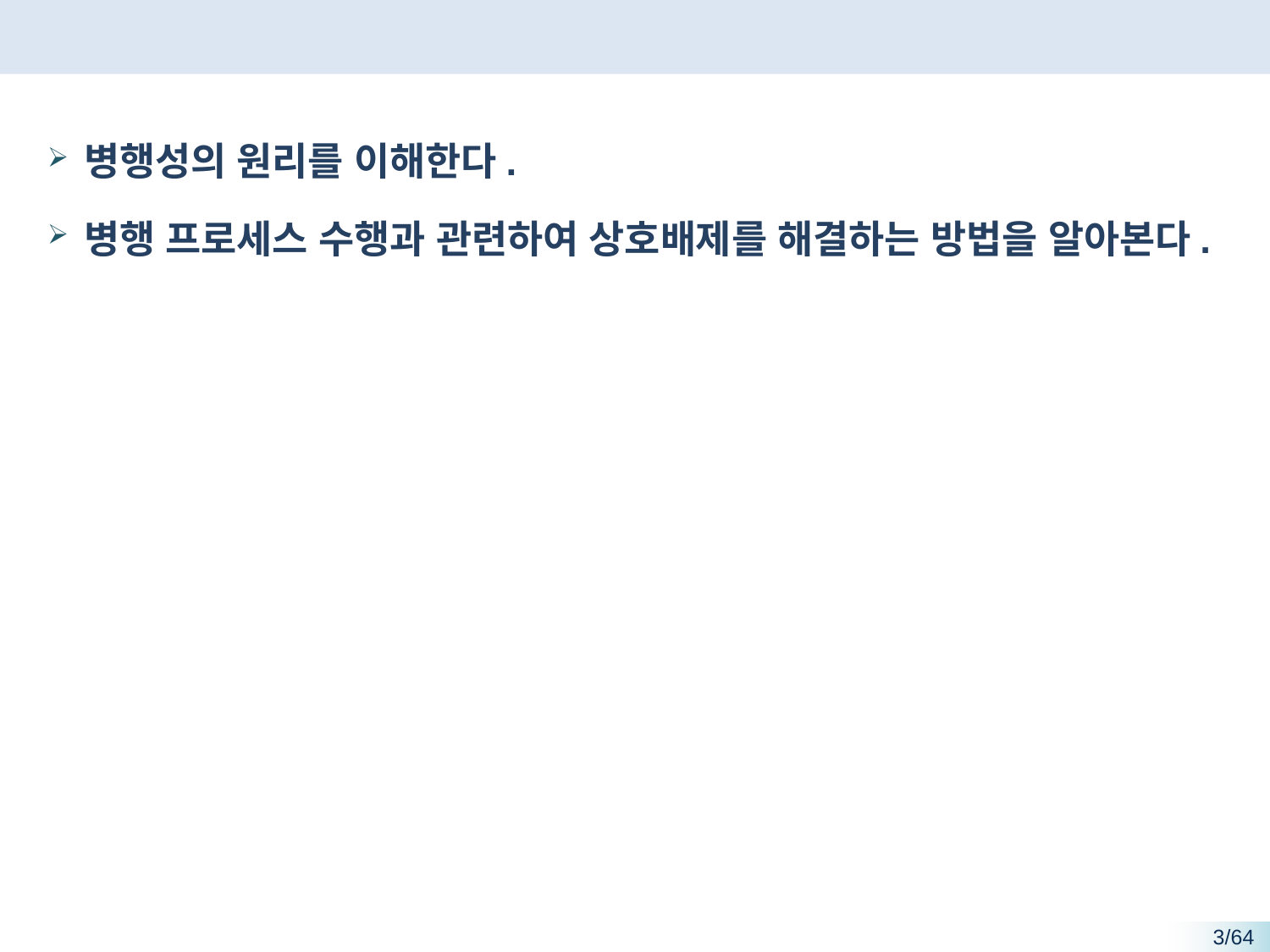

#
병행성의 원리를 이해한다.
병행 프로세스 수행과 관련하여 상호배제를 해결하는 방법을 알아본다.